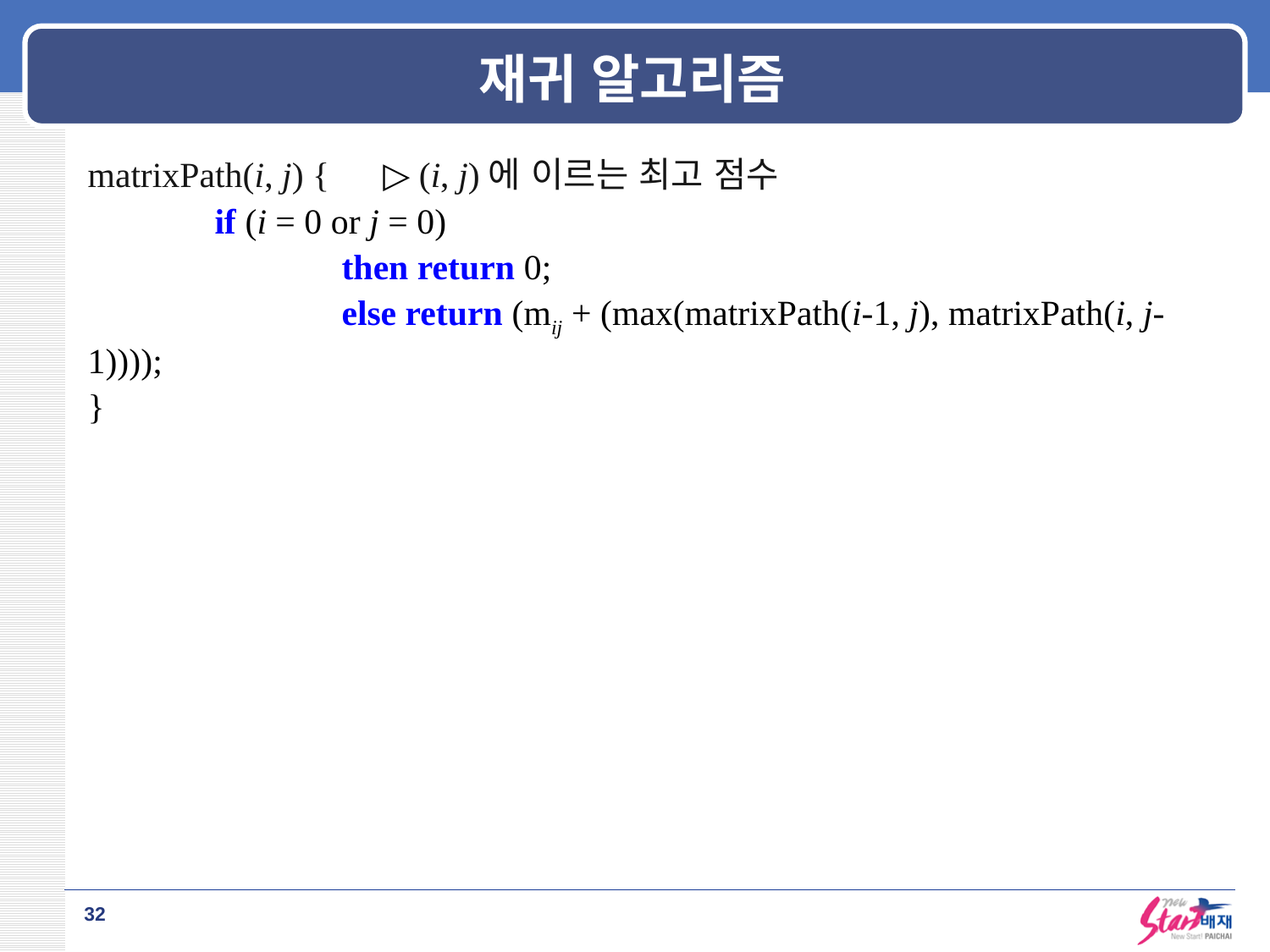

# 재귀 알고리즘
matrixPath(i, j) {      ▷ (i, j)에 이르는 최고 점수
	if (i = 0 or j = 0)
		then return 0;
		else return (mij + (max(matrixPath(i-1, j), matrixPath(i, j-1))));
}

32